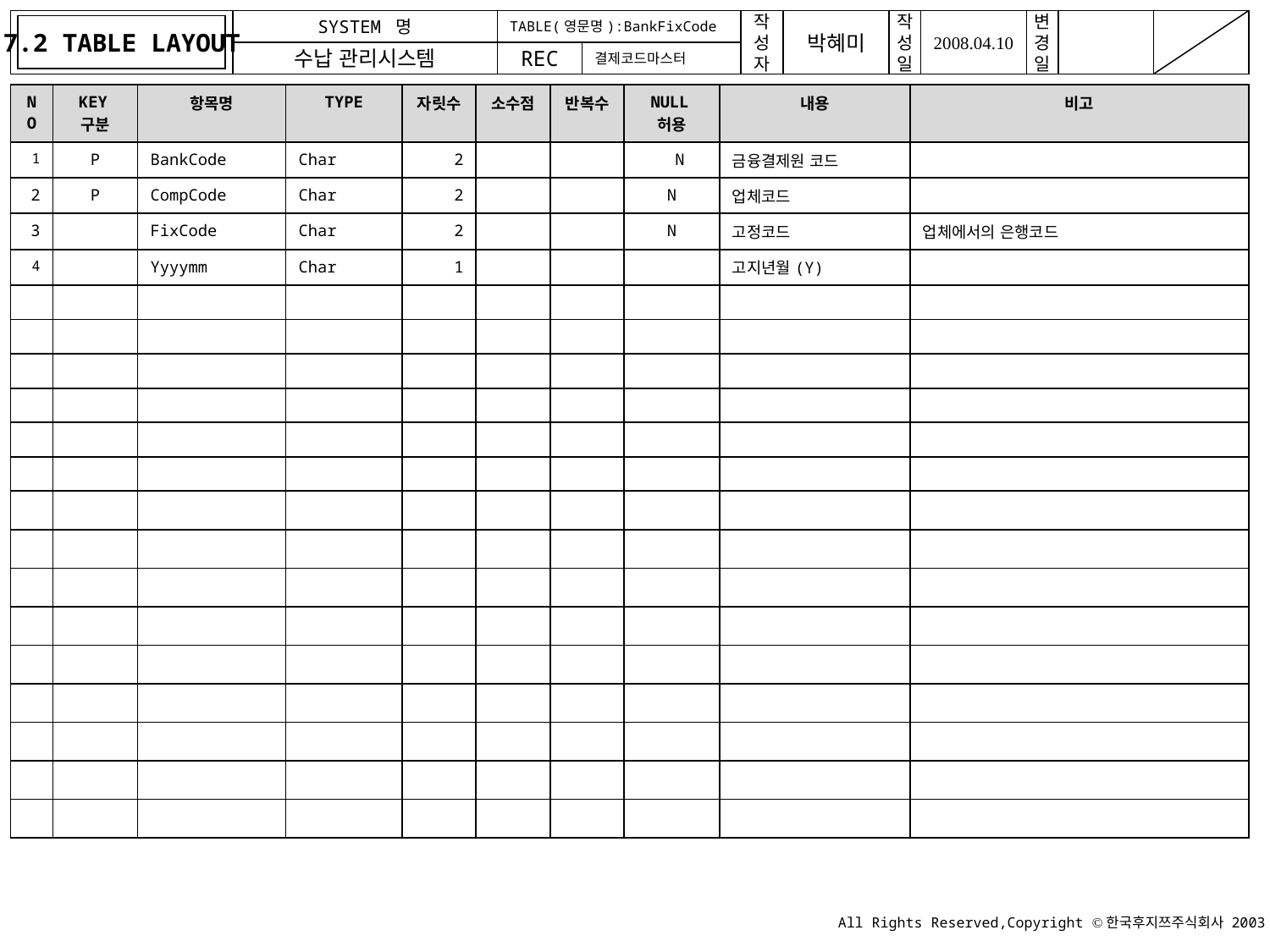

7.2 TABLE LAYOUT
TABLE(영문명):BankFixCode
결제코드마스터
| NO | KEY구분 | 항목명 | TYPE | 자릿수 | 소수점 | 반복수 | NULL허용 | 내용 | 비고 |
| --- | --- | --- | --- | --- | --- | --- | --- | --- | --- |
| 1 | P | BankCode | Char | 2 |  |  | N | 금융결제원 코드 |  |
| 2 | P | CompCode | Char | 2 |  |  | N | 업체코드 |  |
| 3 |  | FixCode | Char | 2 |  |  | N | 고정코드 | 업체에서의 은행코드 |
| 4 |  | Yyyymm | Char | 1 |  |  |  | 고지년월(Y) |  |
|  |  |  |  |  |  |  |  |  |  |
|  |  |  |  |  |  |  |  |  |  |
|  |  |  |  |  |  |  |  |  |  |
|  |  |  |  |  |  |  |  |  |  |
|  |  |  |  |  |  |  |  |  |  |
|  |  |  |  |  |  |  |  |  |  |
|  |  |  |  |  |  |  |  |  |  |
|  |  |  |  |  |  |  |  |  |  |
|  |  |  |  |  |  |  |  |  |  |
|  |  |  |  |  |  |  |  |  |  |
|  |  |  |  |  |  |  |  |  |  |
|  |  |  |  |  |  |  |  |  |  |
|  |  |  |  |  |  |  |  |  |  |
|  |  |  |  |  |  |  |  |  |  |
|  |  |  |  |  |  |  |  |  |  |